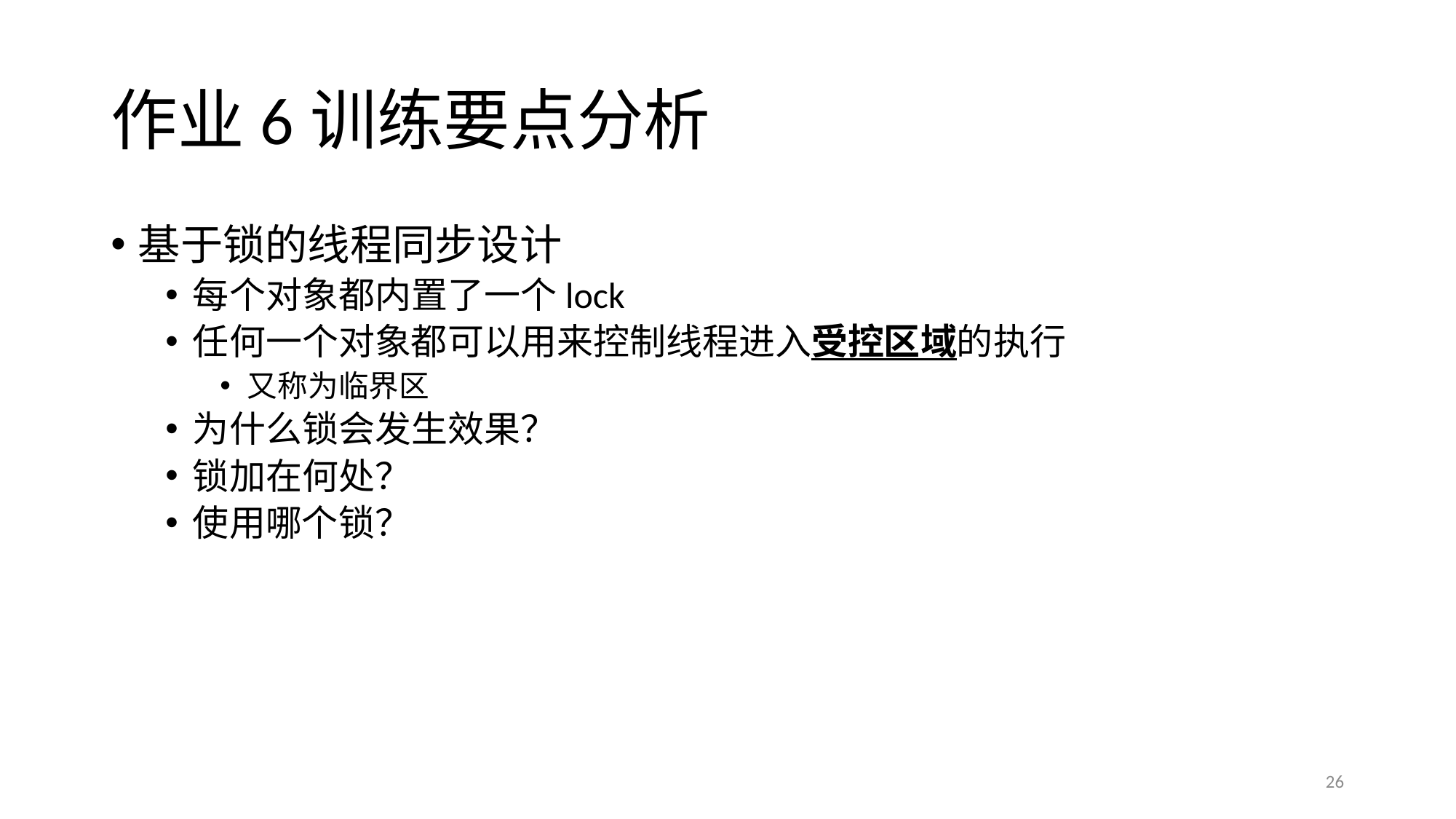

# 作业6训练要点分析
基于锁的线程同步设计
每个对象都内置了一个lock
任何一个对象都可以用来控制线程进入受控区域的执行
又称为临界区
为什么锁会发生效果？
锁加在何处？
使用哪个锁？
26